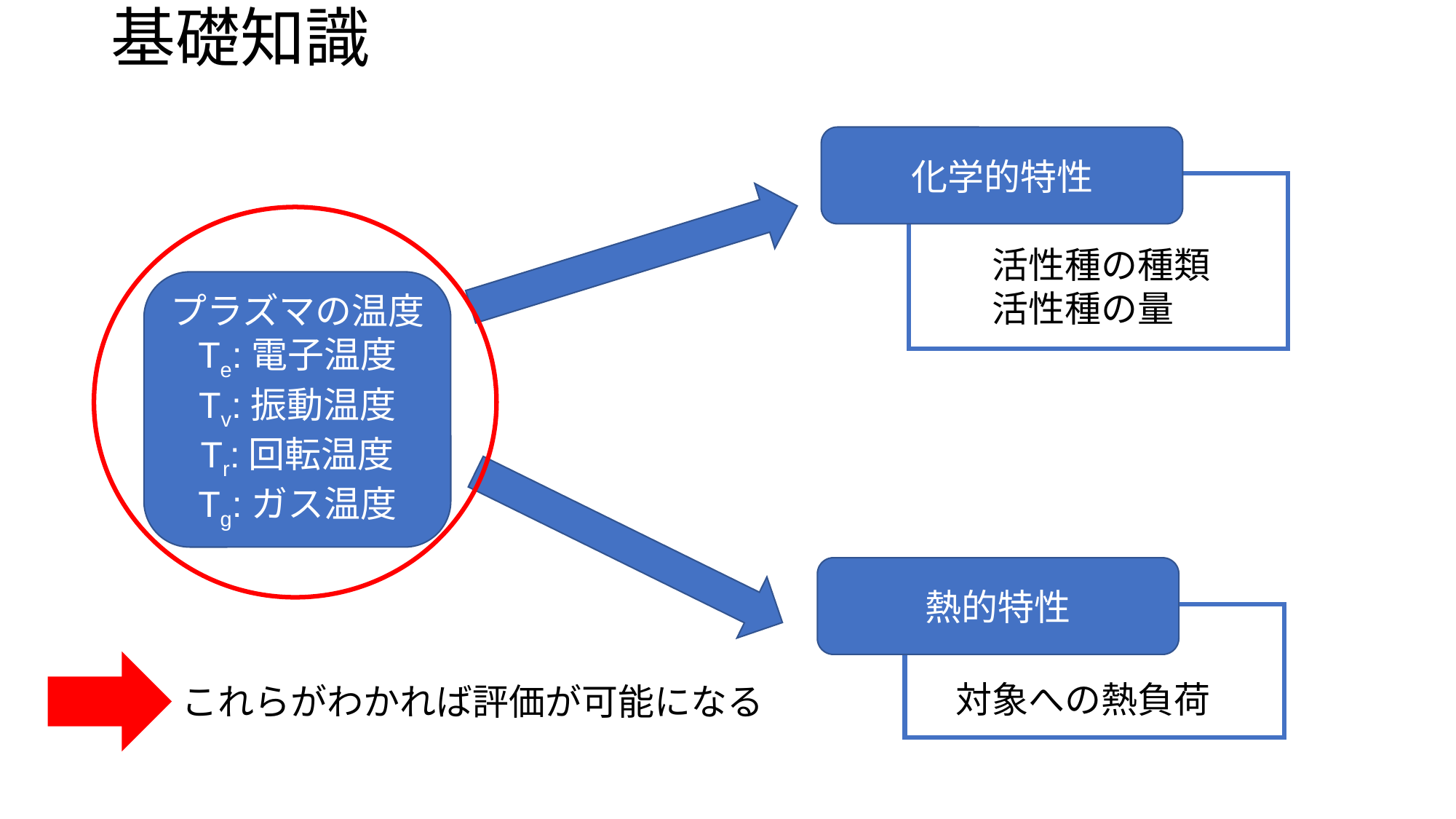

# 基礎知識
化学的特性

活性種の種類
活性種の量
プラズマの温度
Te:電子温度
Tv:振動温度
Tr:回転温度
Tg:ガス温度

熱的特性

対象への熱負荷
これらがわかれば評価が可能になる